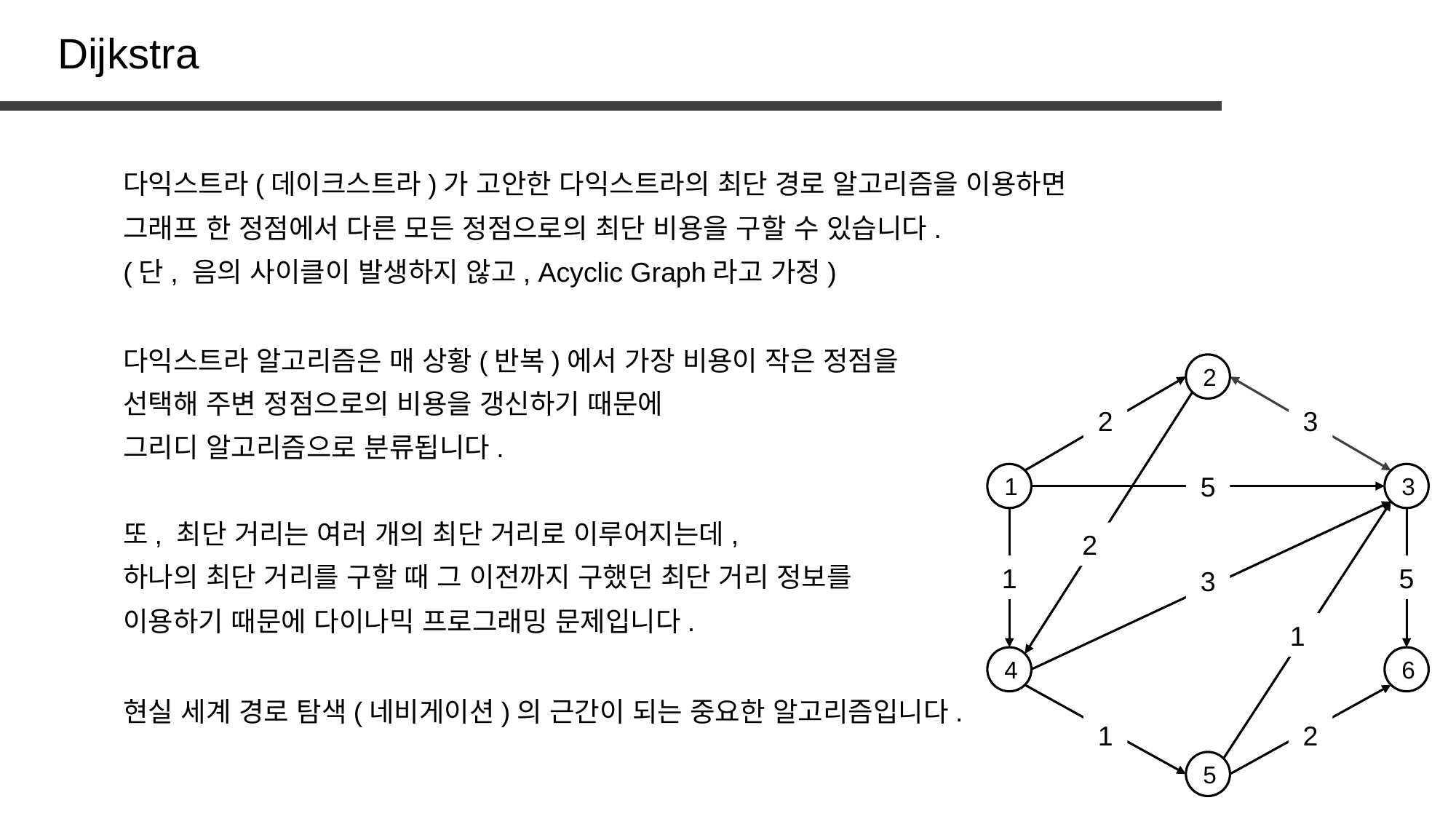

Dijkstra
다익스트라(데이크스트라)가 고안한 다익스트라의 최단 경로 알고리즘을 이용하면
그래프 한 정점에서 다른 모든 정점으로의 최단 비용을 구할 수 있습니다.
(단, 음의 사이클이 발생하지 않고, Acyclic Graph라고 가정)
다익스트라 알고리즘은 매 상황(반복)에서 가장 비용이 작은 정점을
2
선택해 주변 정점으로의 비용을 갱신하기 때문에
2
3
그리디 알고리즘으로 분류됩니다.
1
5
3
또, 최단 거리는 여러 개의 최단 거리로 이루어지는데,
2
하나의 최단 거리를 구할 때 그 이전까지 구했던 최단 거리 정보를
1
5
3
이용하기 때문에 다이나믹 프로그래밍 문제입니다.
1
4
6
현실 세계 경로 탐색(네비게이션)의 근간이 되는 중요한 알고리즘입니다.
1
2
5